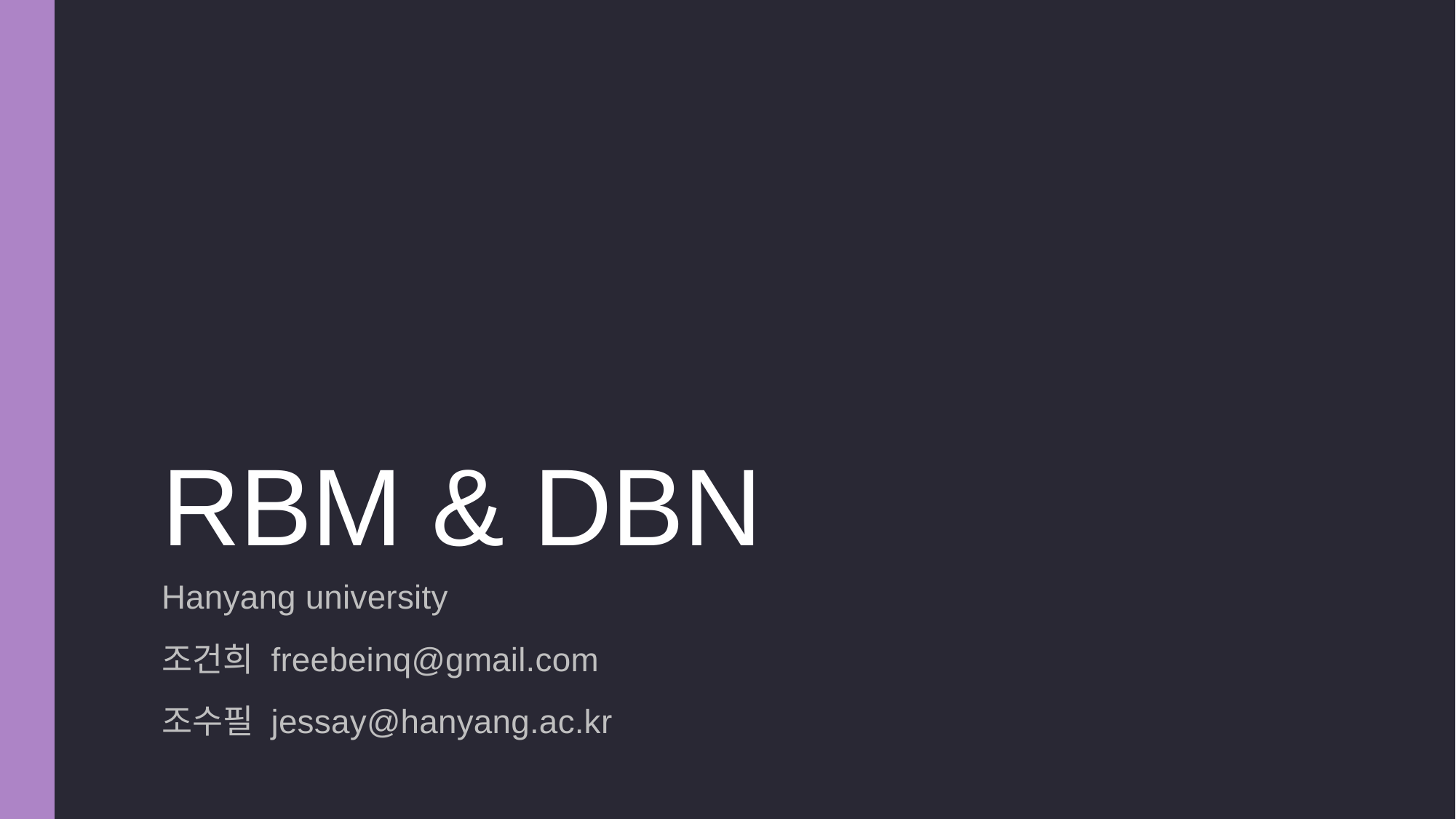

# RBM & DBN
Hanyang university
조건희 freebeinq@gmail.com
조수필 jessay@hanyang.ac.kr